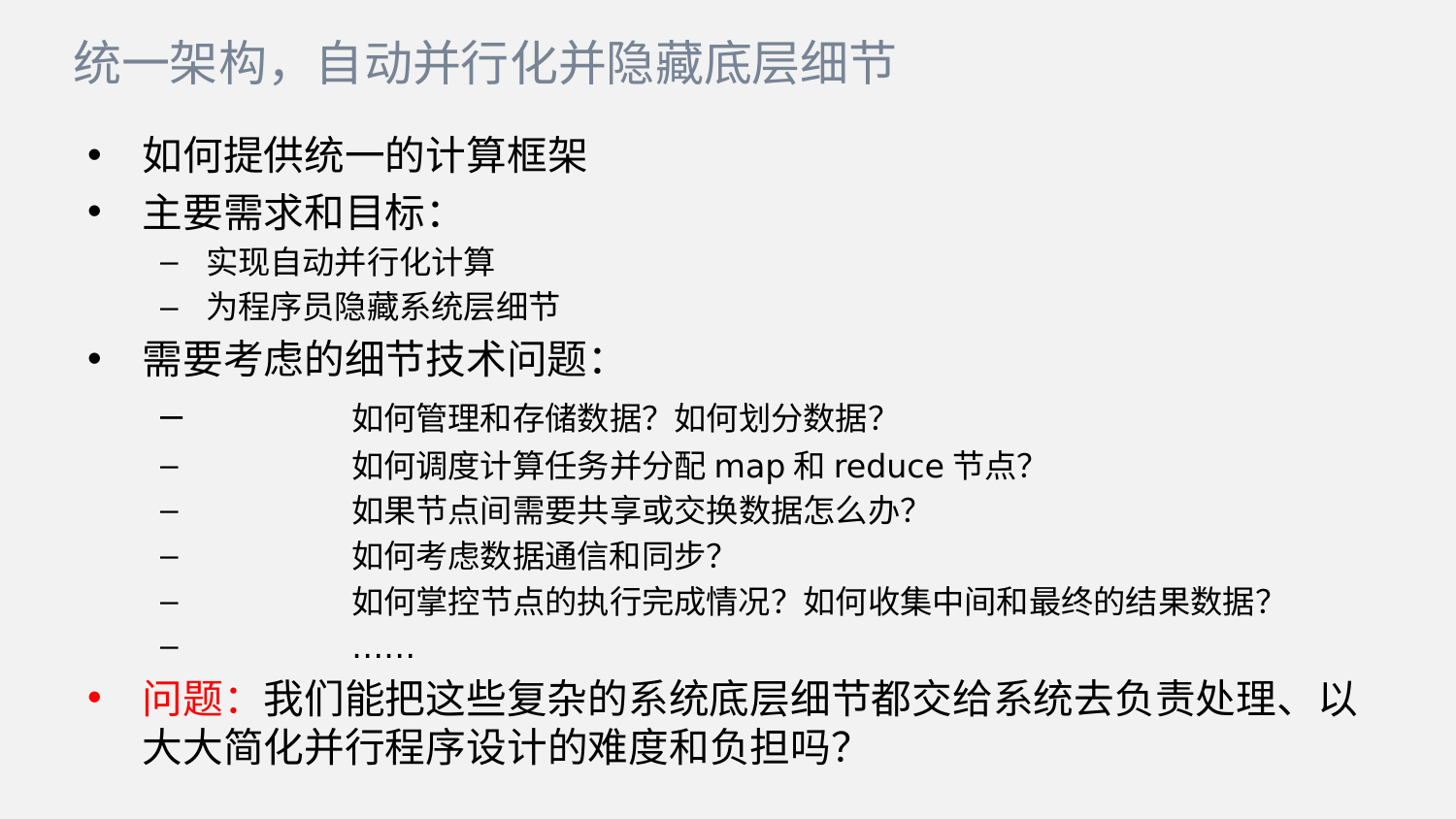

统一架构，自动并行化并隐藏底层细节
如何提供统一的计算框架
主要需求和目标：
实现自动并行化计算
为程序员隐藏系统层细节
需要考虑的细节技术问题：
	如何管理和存储数据？如何划分数据？
	如何调度计算任务并分配map和reduce节点？
	如果节点间需要共享或交换数据怎么办？
	如何考虑数据通信和同步？
	如何掌控节点的执行完成情况？如何收集中间和最终的结果数据？
	……
问题：我们能把这些复杂的系统底层细节都交给系统去负责处理、以大大简化并行程序设计的难度和负担吗？